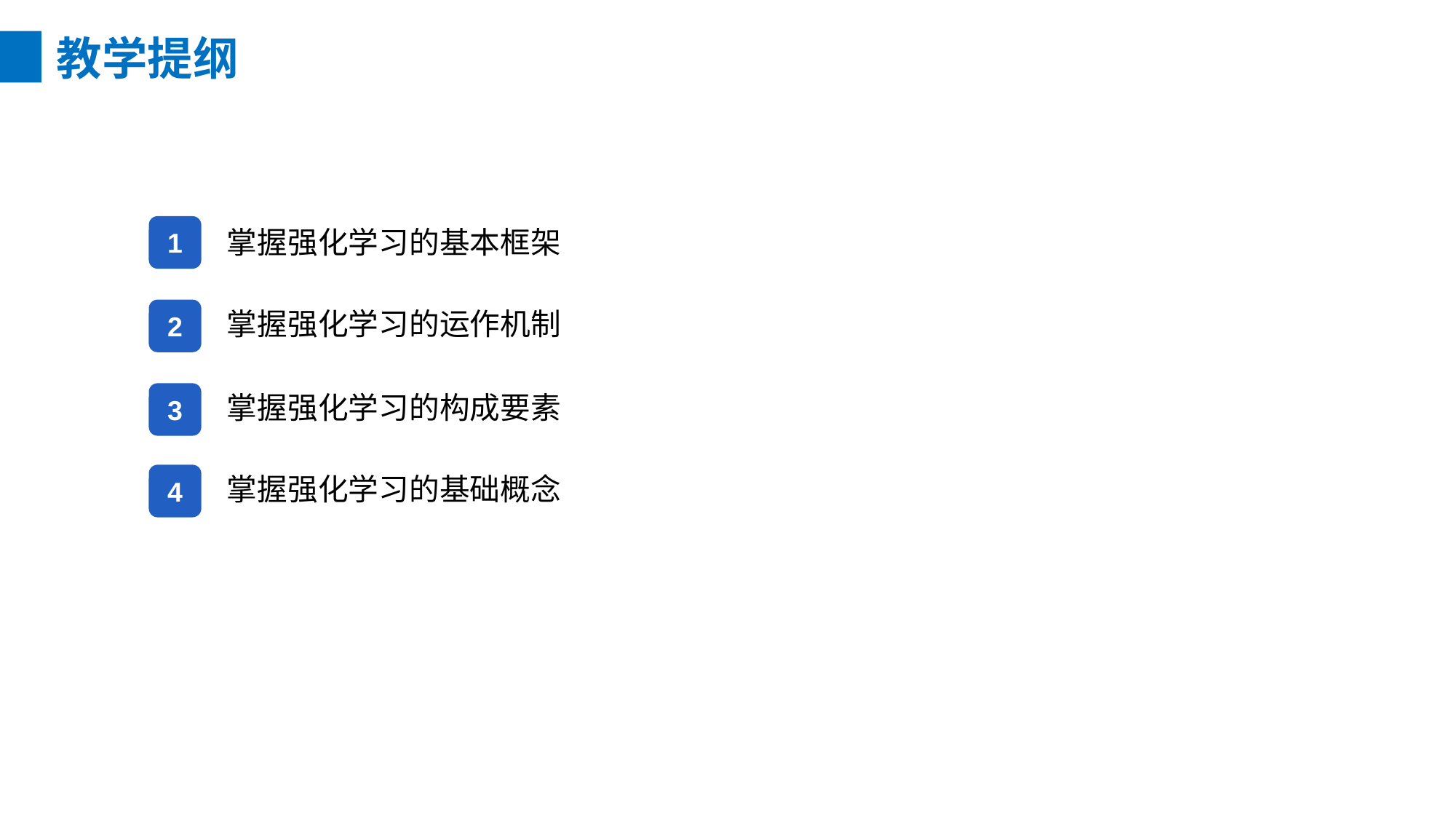

教学提纲
1
掌握强化学习的基本框架
2
掌握强化学习的运作机制
3
掌握强化学习的构成要素
4
掌握强化学习的基础概念